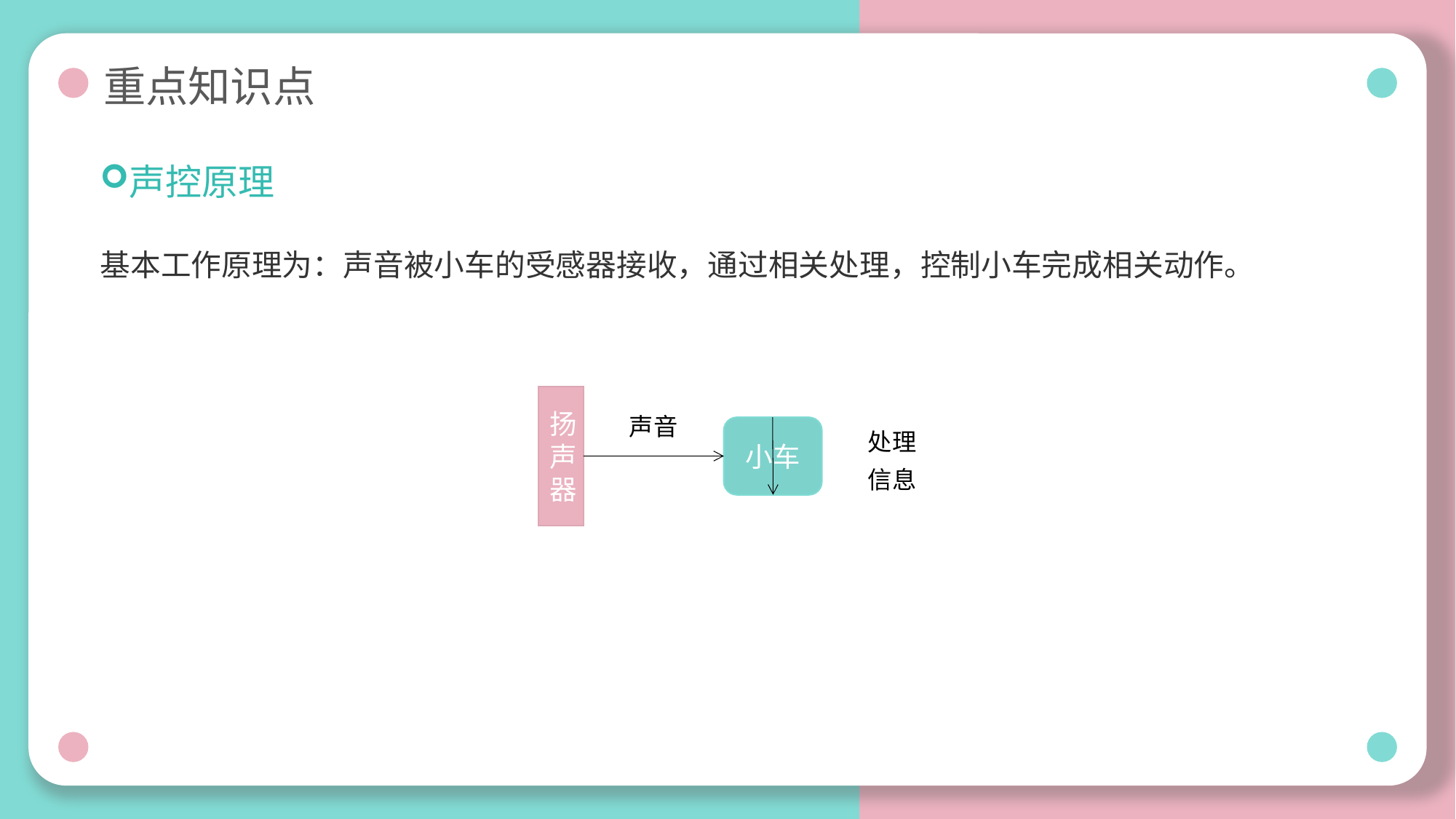

# 重点知识点
声控原理
基本工作原理为：声音被小车的受感器接收，通过相关处理，控制小车完成相关动作。
扬声器
声音
小车
处理
信息